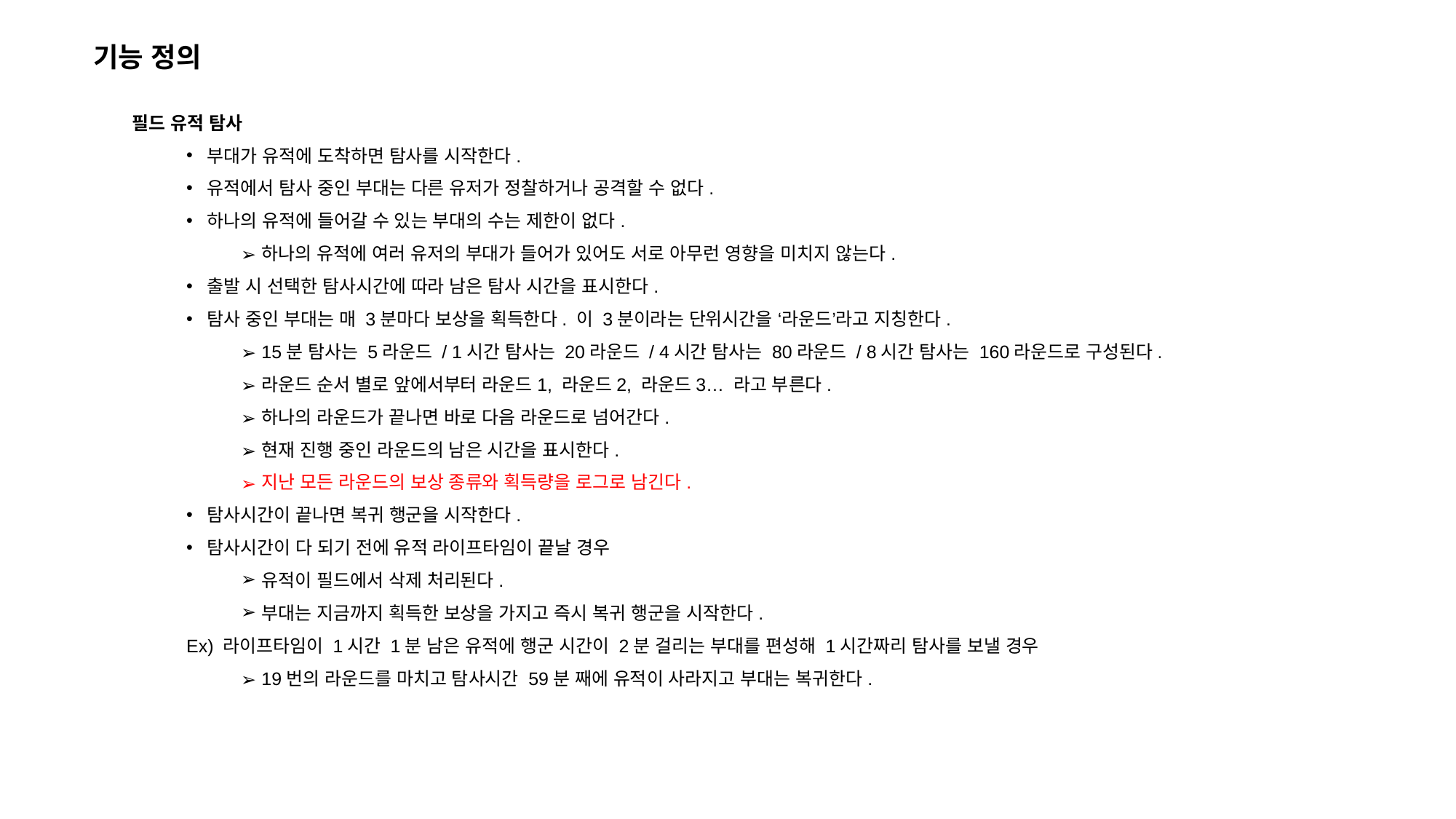

기능 정의
필드 유적 탐사
부대가 유적에 도착하면 탐사를 시작한다.
유적에서 탐사 중인 부대는 다른 유저가 정찰하거나 공격할 수 없다.
하나의 유적에 들어갈 수 있는 부대의 수는 제한이 없다.
하나의 유적에 여러 유저의 부대가 들어가 있어도 서로 아무런 영향을 미치지 않는다.
출발 시 선택한 탐사시간에 따라 남은 탐사 시간을 표시한다.
탐사 중인 부대는 매 3분마다 보상을 획득한다. 이 3분이라는 단위시간을 ‘라운드’라고 지칭한다.
15분 탐사는 5라운드 / 1시간 탐사는 20라운드 / 4시간 탐사는 80라운드 / 8시간 탐사는 160라운드로 구성된다.
라운드 순서 별로 앞에서부터 라운드1, 라운드2, 라운드3… 라고 부른다.
하나의 라운드가 끝나면 바로 다음 라운드로 넘어간다.
현재 진행 중인 라운드의 남은 시간을 표시한다.
지난 모든 라운드의 보상 종류와 획득량을 로그로 남긴다.
탐사시간이 끝나면 복귀 행군을 시작한다.
탐사시간이 다 되기 전에 유적 라이프타임이 끝날 경우
유적이 필드에서 삭제 처리된다.
부대는 지금까지 획득한 보상을 가지고 즉시 복귀 행군을 시작한다.
Ex) 라이프타임이 1시간 1분 남은 유적에 행군 시간이 2분 걸리는 부대를 편성해 1시간짜리 탐사를 보낼 경우
19번의 라운드를 마치고 탐사시간 59분 째에 유적이 사라지고 부대는 복귀한다.